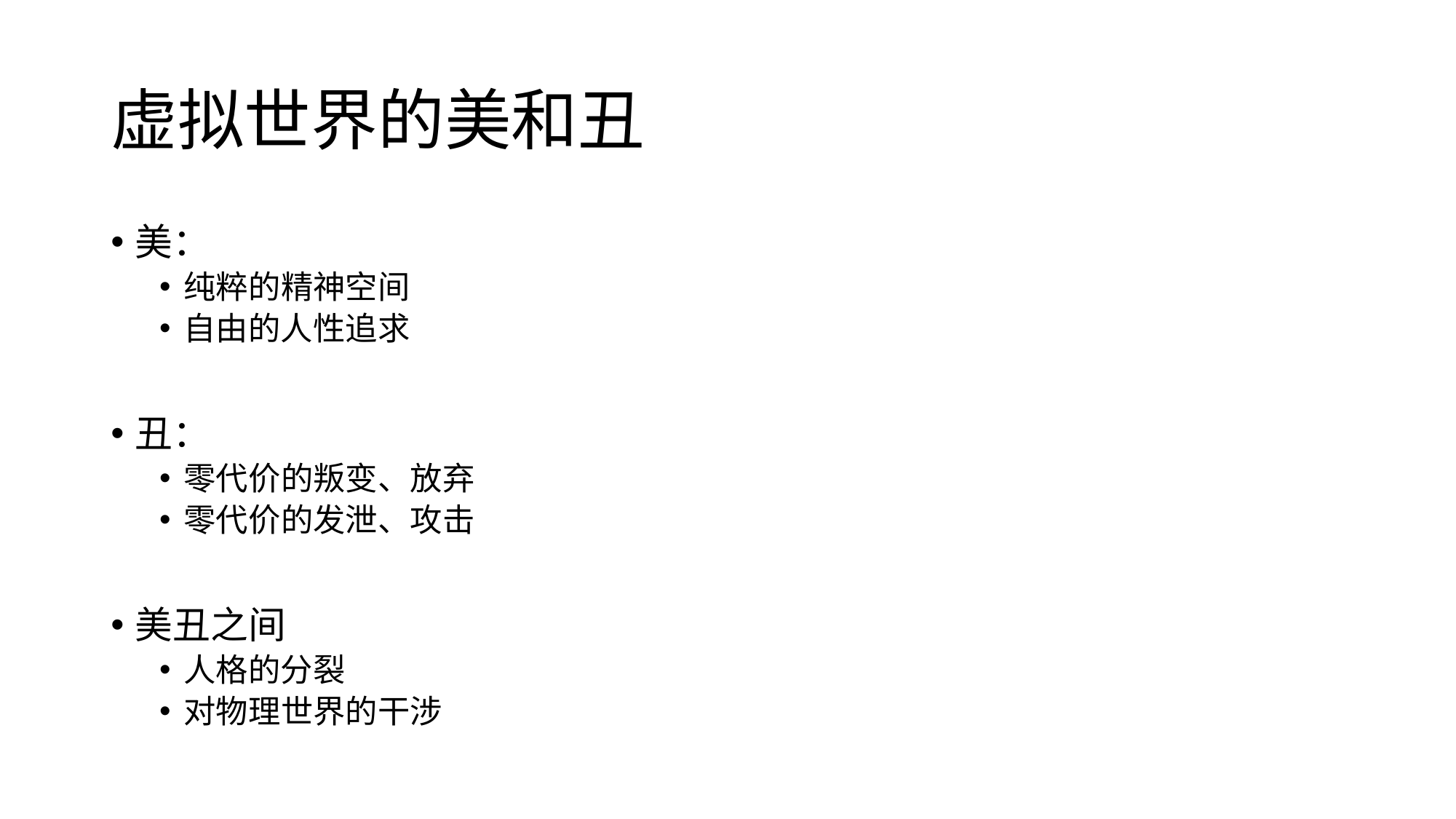

# 虚拟世界的美和丑
美：
纯粹的精神空间
自由的人性追求

丑：
零代价的叛变、放弃
零代价的发泄、攻击

美丑之间
人格的分裂
对物理世界的干涉